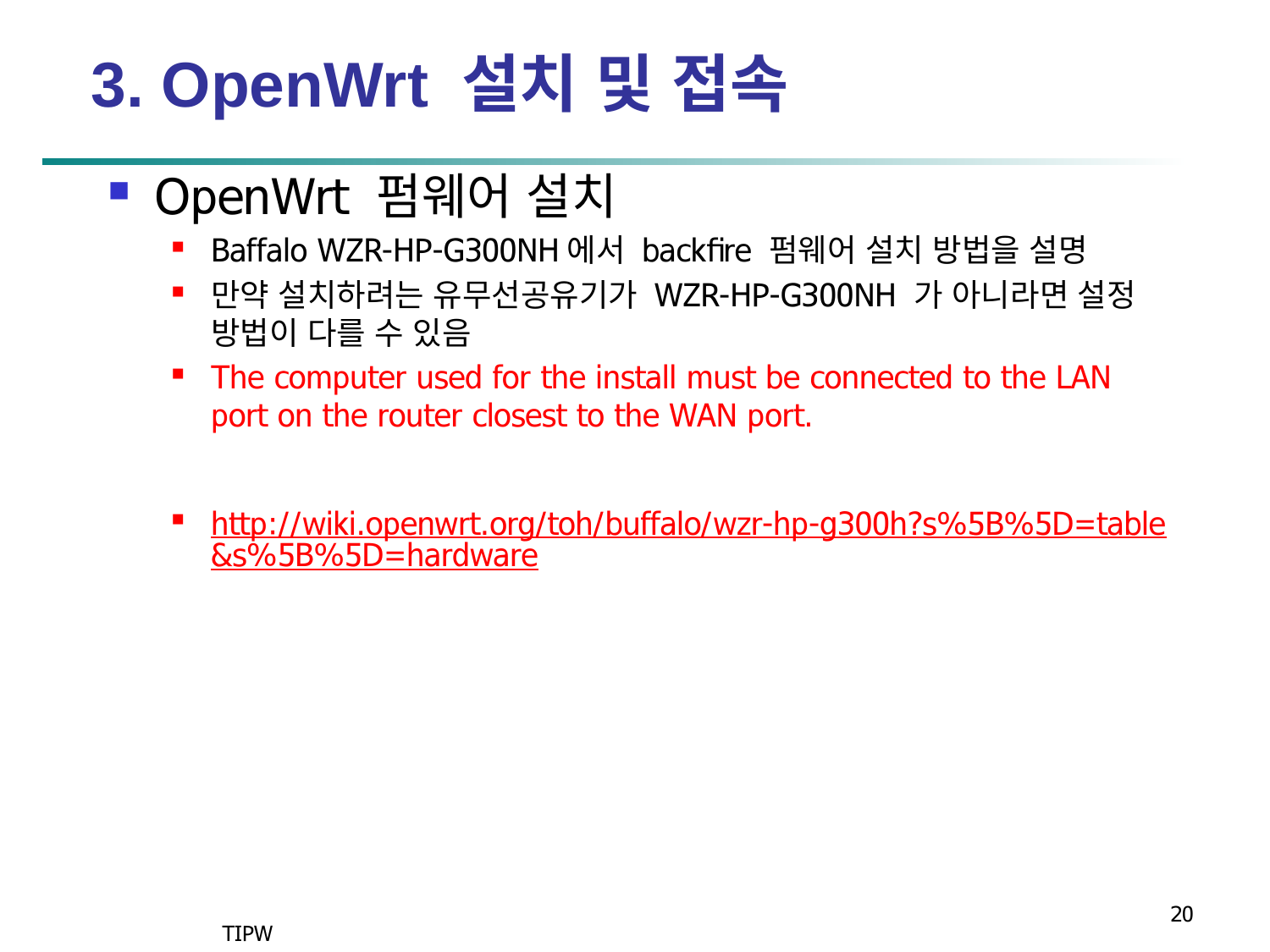

# 3. OpenWrt 설치 및 접속
OpenWrt 펌웨어 설치
Baffalo WZR-HP-G300NH에서 backfire 펌웨어 설치 방법을 설명
만약 설치하려는 유무선공유기가 WZR-HP-G300NH 가 아니라면 설정 방법이 다를 수 있음
The computer used for the install must be connected to the LAN port on the router closest to the WAN port.

http://wiki.openwrt.org/toh/buffalo/wzr-hp-g300h?s%5B%5D=table&s%5B%5D=hardware

20
TIPW